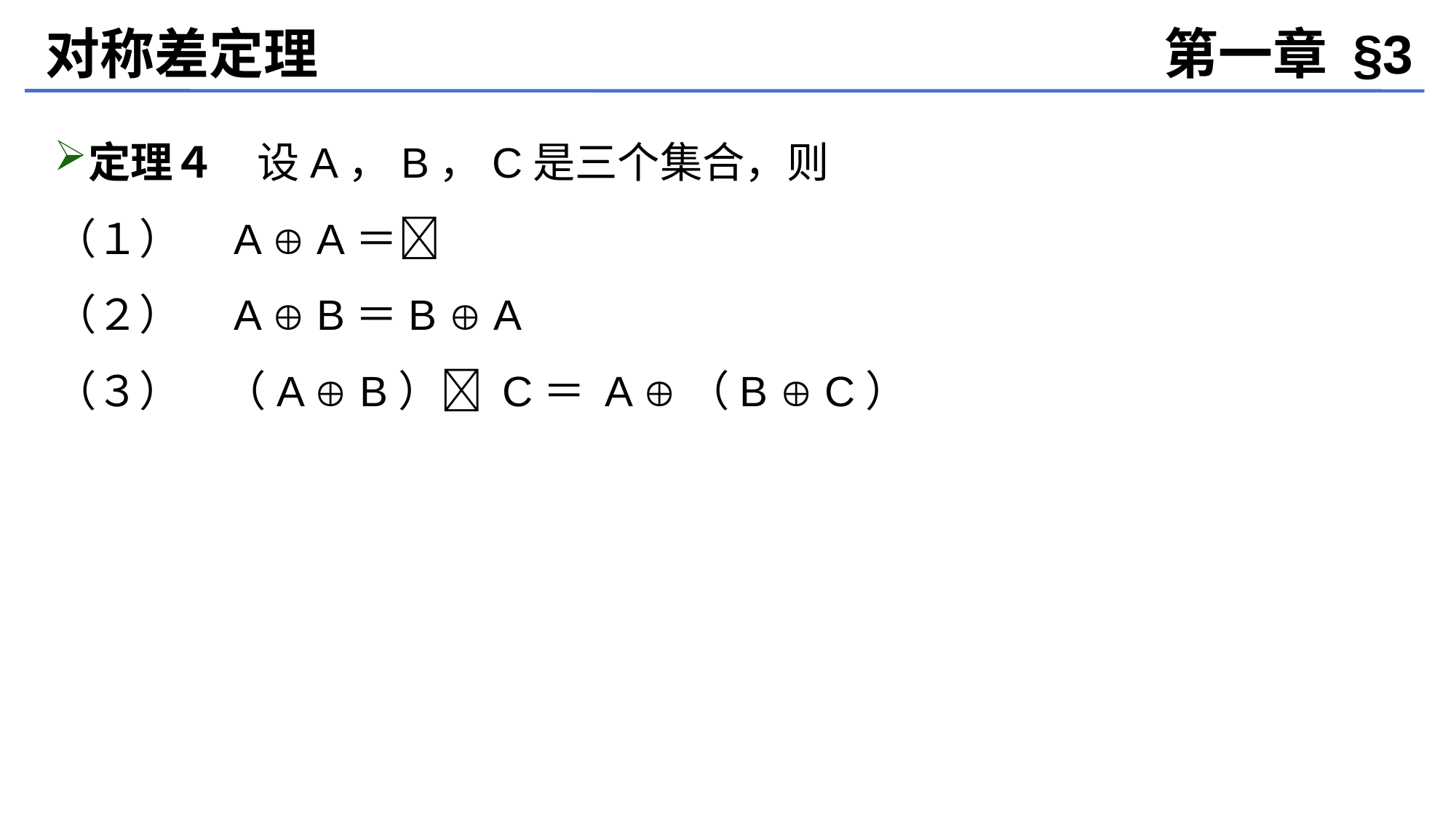

对称差定理
第一章 §3
定理４　设A，B，C是三个集合，则
（１）　A ⊕ A＝∅
（２）　A ⊕ B＝B ⊕ A
（３）　（A ⊕ B）⊕ C＝ A ⊕（B ⊕ C）